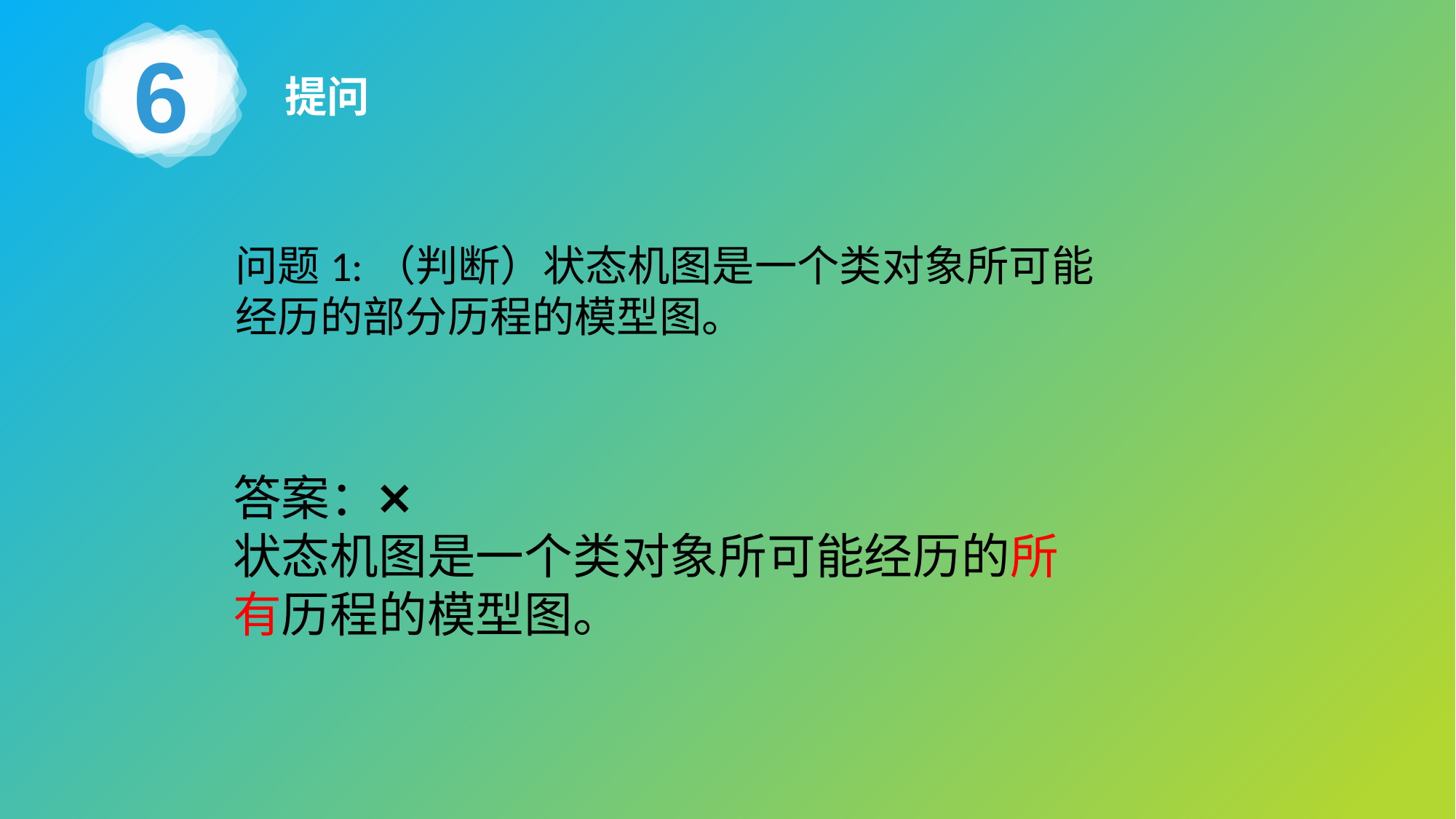

6

提问
问题1:（判断）状态机图是一个类对象所可能经历的部分历程的模型图。
答案：❌
状态机图是一个类对象所可能经历的所有历程的模型图。